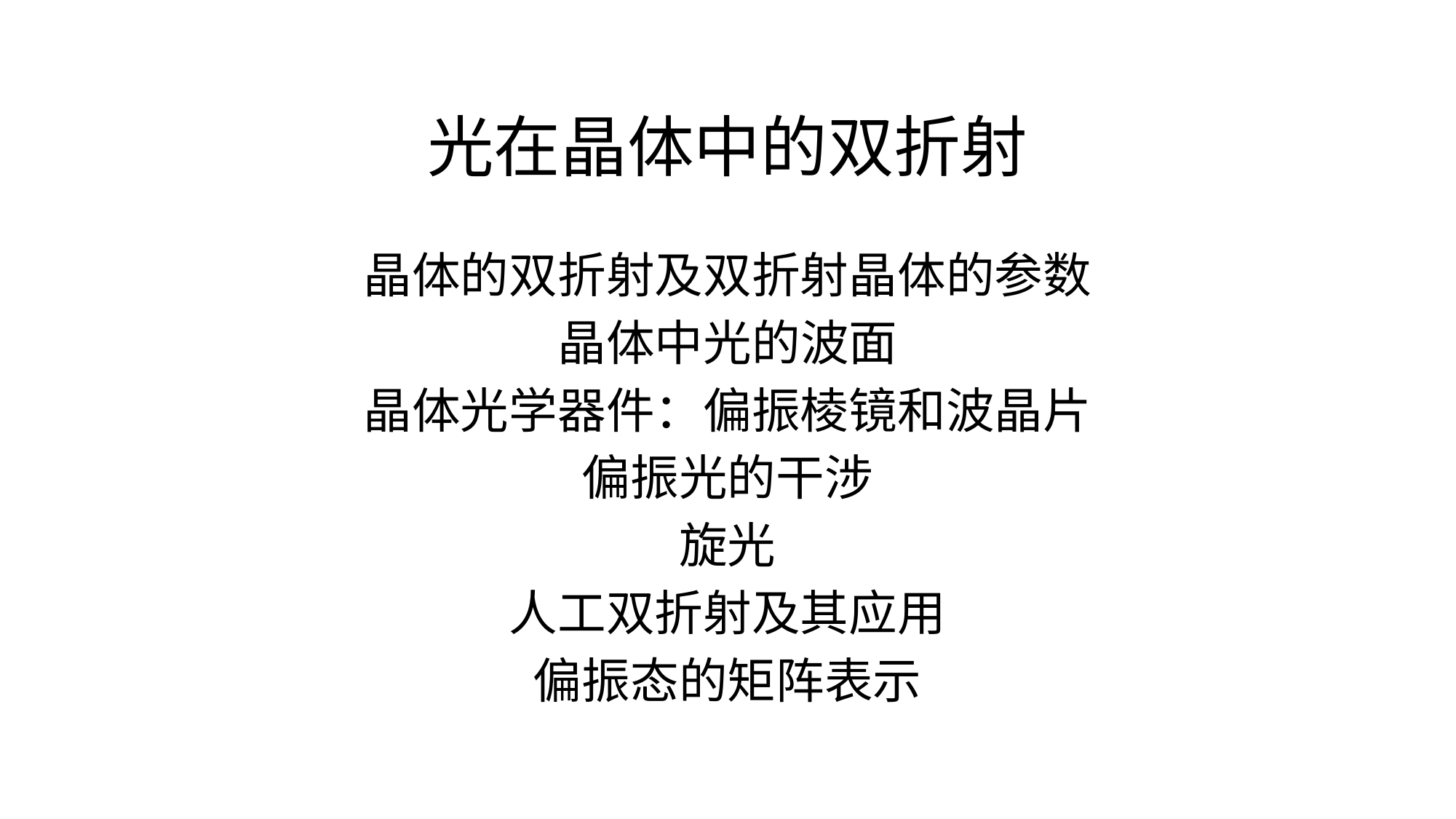

# 光在晶体中的双折射
晶体的双折射及双折射晶体的参数
晶体中光的波面
晶体光学器件：偏振棱镜和波晶片
偏振光的干涉
旋光
人工双折射及其应用
偏振态的矩阵表示